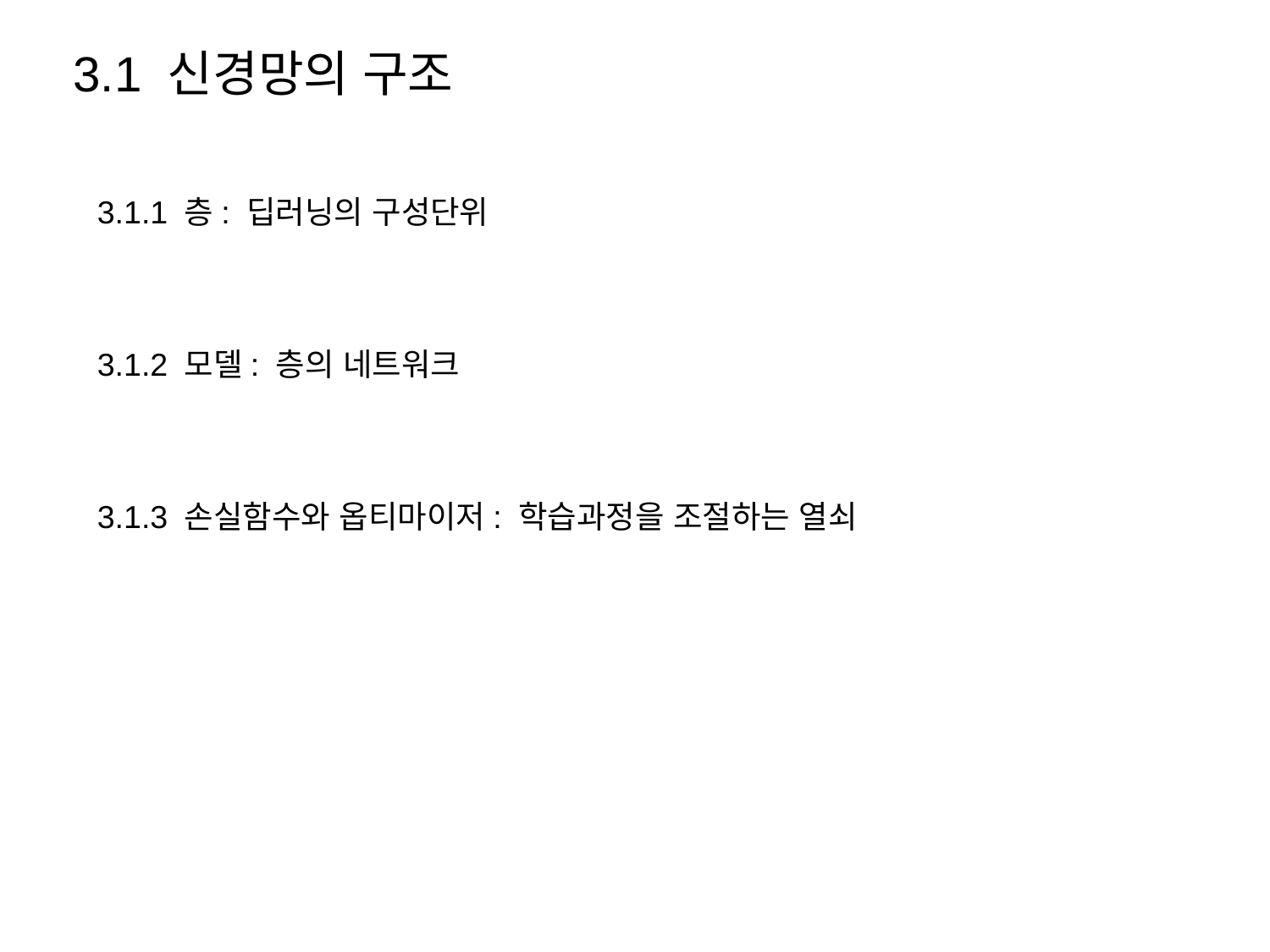

3.1 신경망의 구조
3.1.1 층: 딥러닝의 구성단위

3.1.2 모델: 층의 네트워크

3.1.3 손실함수와 옵티마이저: 학습과정을 조절하는 열쇠